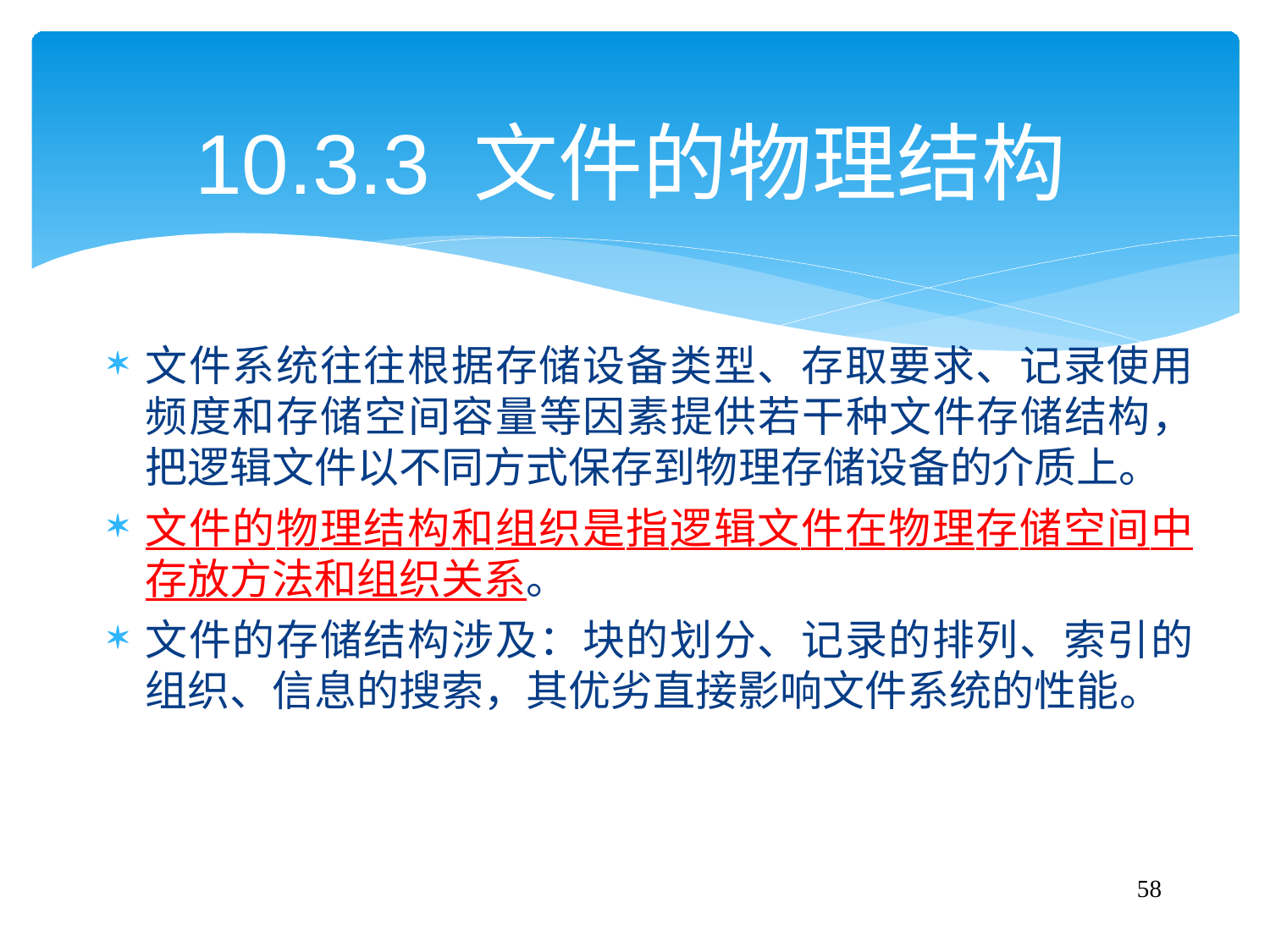

# 10.3.3 文件的物理结构(1)
文件系统往往根据存储设备类型、存取要求、记录使用 频度和存储空间容量等因素提供若干种文件存储结构， 把逻辑文件以不同方式保存到物理存储设备的介质上。
文件的物理结构和组织是指逻辑文件在物理存储空间中 存放方法和组织关系。
文件的存储结构涉及：块的划分、记录的排列、索引的 组织、信息的搜索，其优劣直接影响文件系统的性能。
58